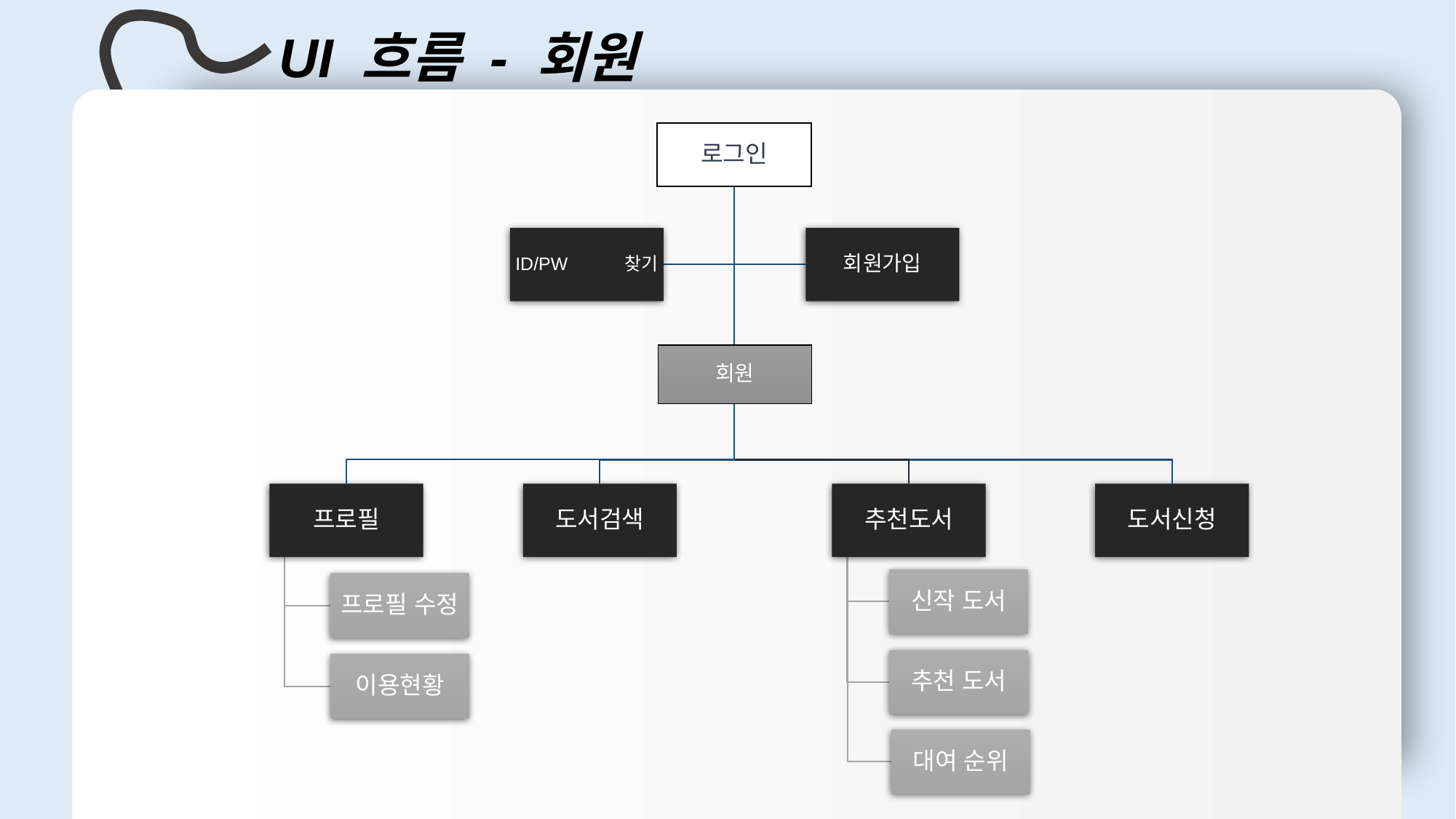

UI 흐름 - 회원

로그인
프로필
프로필 수정
이용현황
도서검색
추천도서
대여 순위
신작 도서
추천 도서
도서신청
ID/PW	찾기
회원가입
회원